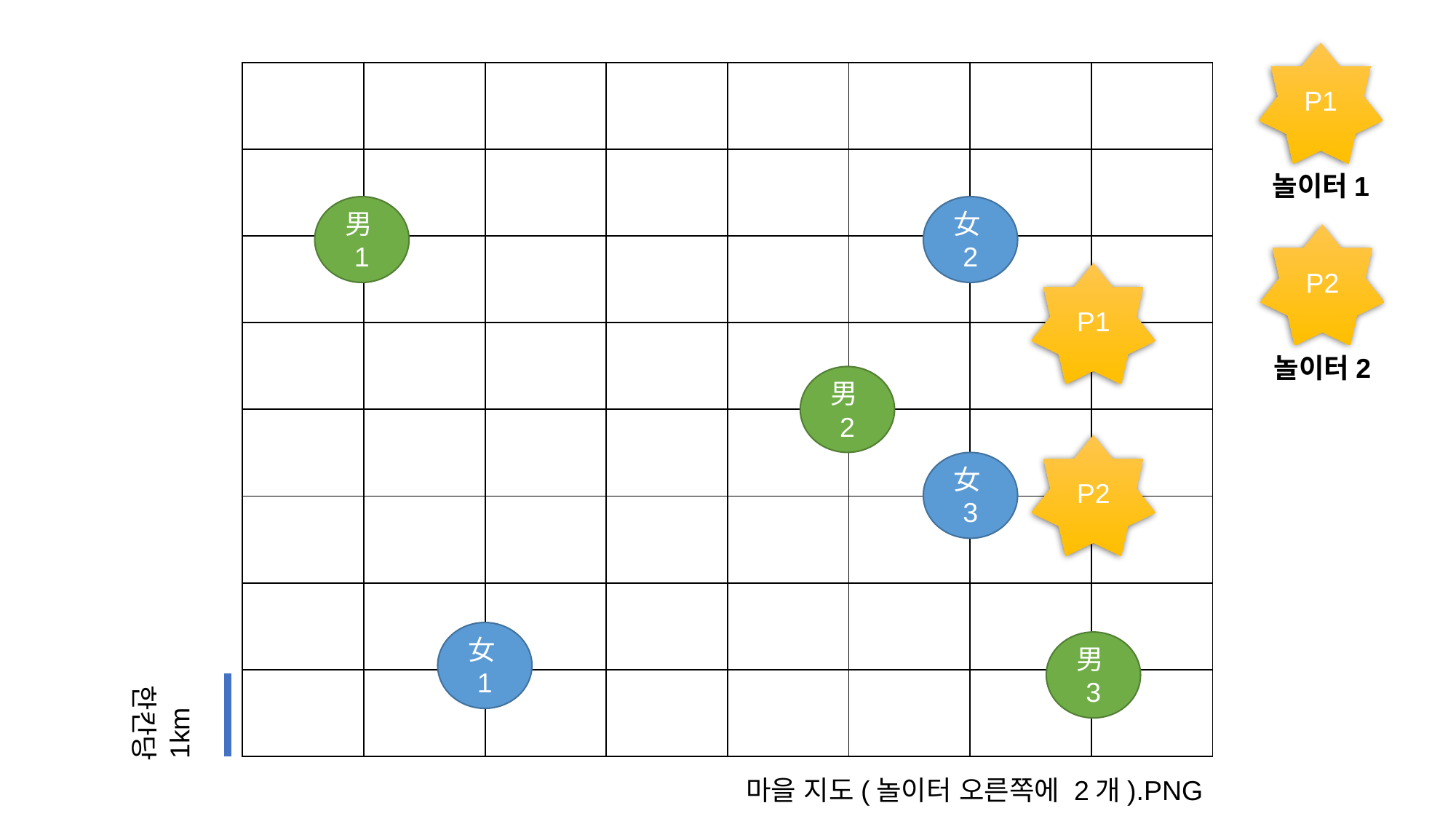

P1
|  |  |  |  |  |  |  |  |
| --- | --- | --- | --- | --- | --- | --- | --- |
|  |  |  |  |  |  |  |  |
|  |  |  |  |  |  |  |  |
|  |  |  |  |  |  |  |  |
|  |  |  |  |  |  |  |  |
|  |  |  |  |  |  |  |  |
|  |  |  |  |  |  |  |  |
|  |  |  |  |  |  |  |  |
놀이터1
女2
男1
P2
P1
놀이터2
男2
P2
女3
女1
男3
1km
한칸당
마을 지도(놀이터 오른쪽에 2개).PNG